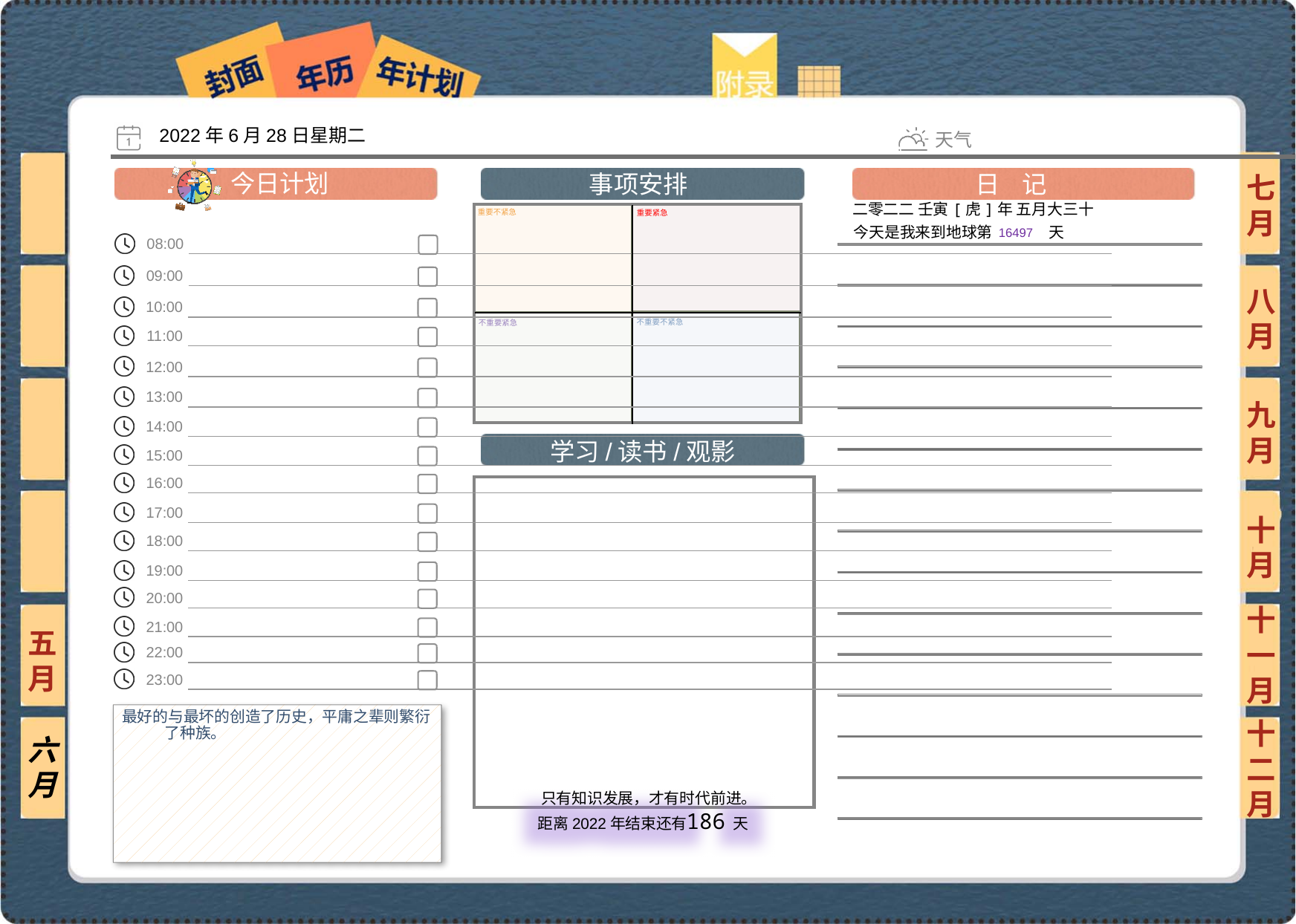

2022年6月28日星期二
七月
二零二二 壬寅[虎]年 五月大三十
16497
八月
九月
十月
十一月
五月
最好的与最坏的创造了历史，平庸之辈则繁衍了种族。

六月
十二月
186
 只有知识发展，才有时代前进。